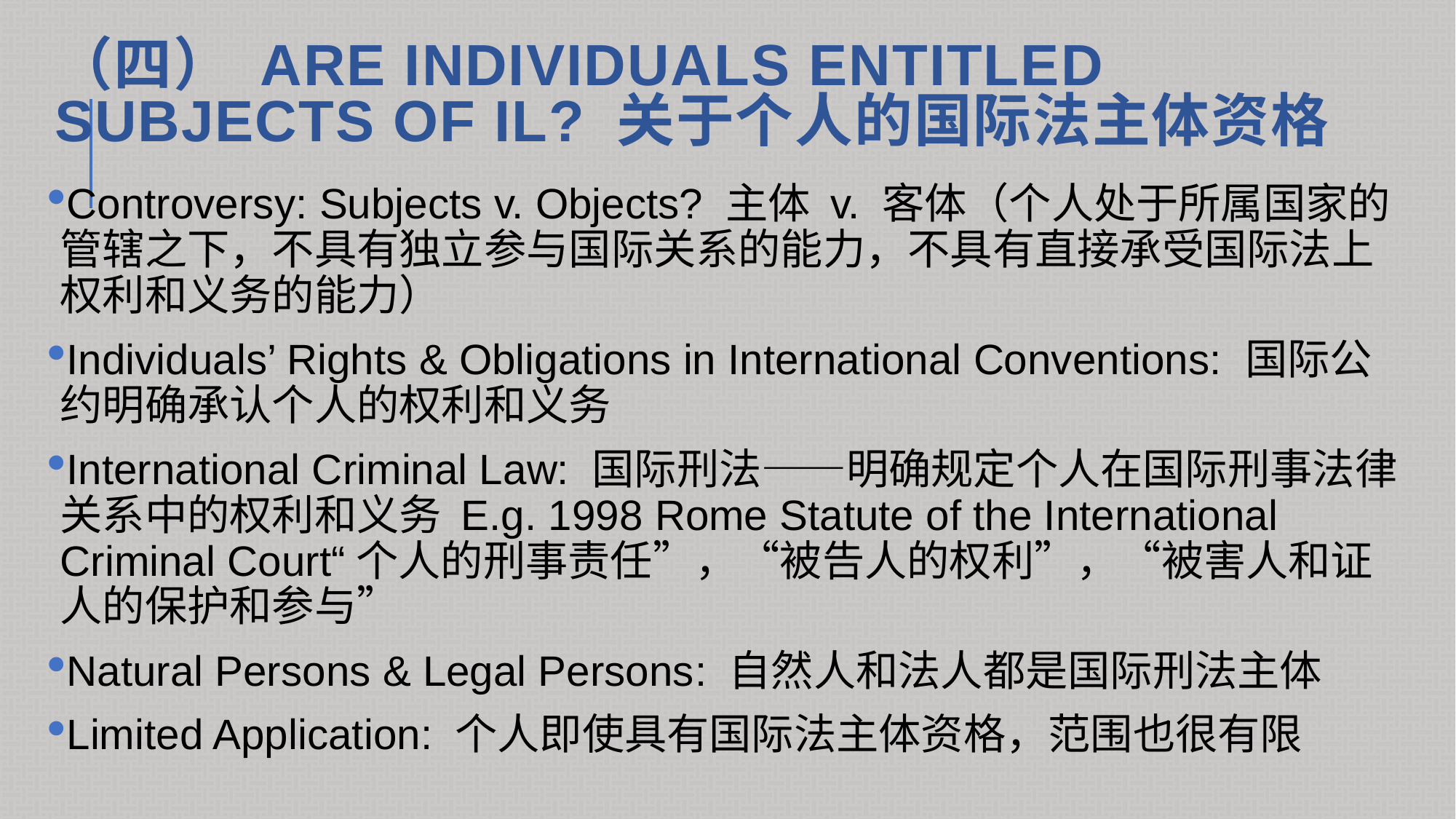

# （四） Are Individuals Entitled Subjects of IL? 关于个人的国际法主体资格
Controversy: Subjects v. Objects? 主体 v. 客体（个人处于所属国家的管辖之下，不具有独立参与国际关系的能力，不具有直接承受国际法上权利和义务的能力）
Individuals’ Rights & Obligations in International Conventions: 国际公约明确承认个人的权利和义务
International Criminal Law: 国际刑法——明确规定个人在国际刑事法律关系中的权利和义务 E.g. 1998 Rome Statute of the International Criminal Court“个人的刑事责任”，“被告人的权利”，“被害人和证人的保护和参与”
Natural Persons & Legal Persons: 自然人和法人都是国际刑法主体
Limited Application: 个人即使具有国际法主体资格，范围也很有限